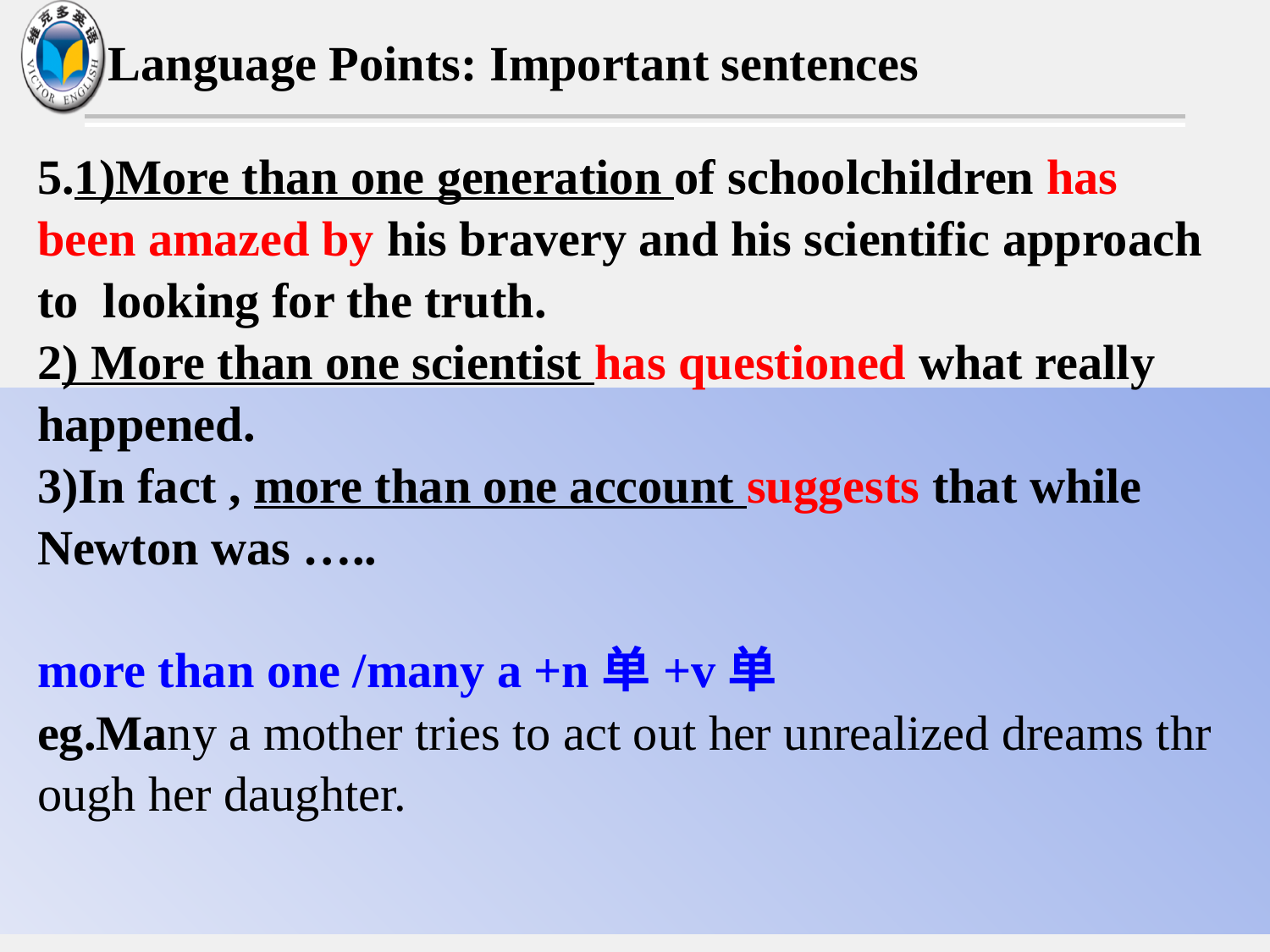

Language Points: Important sentences
5.1)More than one generation of schoolchildren has been amazed by his bravery and his scientific approach to  looking for the truth.
2) More than one scientist has questioned what really happened.
3)In fact , more than one account suggests that while Newton was …..

more than one /many a +n单+v单
eg.Many a mother tries to act out her unrealized dreams through her daughter.